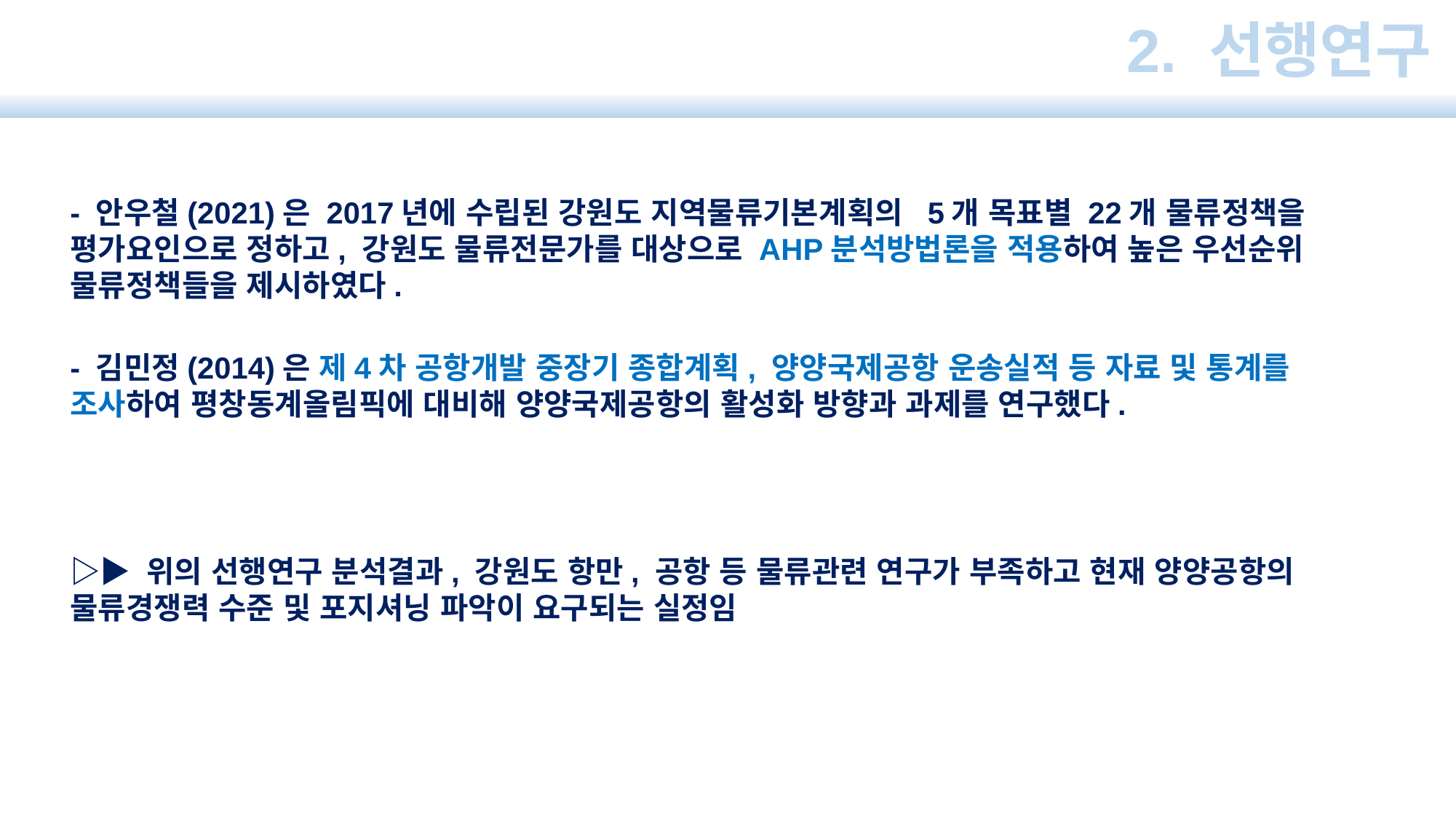

2. 선행연구

- 안우철(2021)은 2017년에 수립된 강원도 지역물류기본계획의  5개 목표별 22개 물류정책을 평가요인으로 정하고, 강원도 물류전문가를 대상으로 AHP분석방법론을 적용하여 높은 우선순위 물류정책들을 제시하였다.
- 김민정(2014)은 제4차 공항개발 중장기 종합계획, 양양국제공항 운송실적 등 자료 및 통계를 조사하여 평창동계올림픽에 대비해 양양국제공항의 활성화 방향과 과제를 연구했다.
▷▶ 위의 선행연구 분석결과, 강원도 항만, 공항 등 물류관련 연구가 부족하고 현재 양양공항의 물류경쟁력 수준 및 포지셔닝 파악이 요구되는 실정임